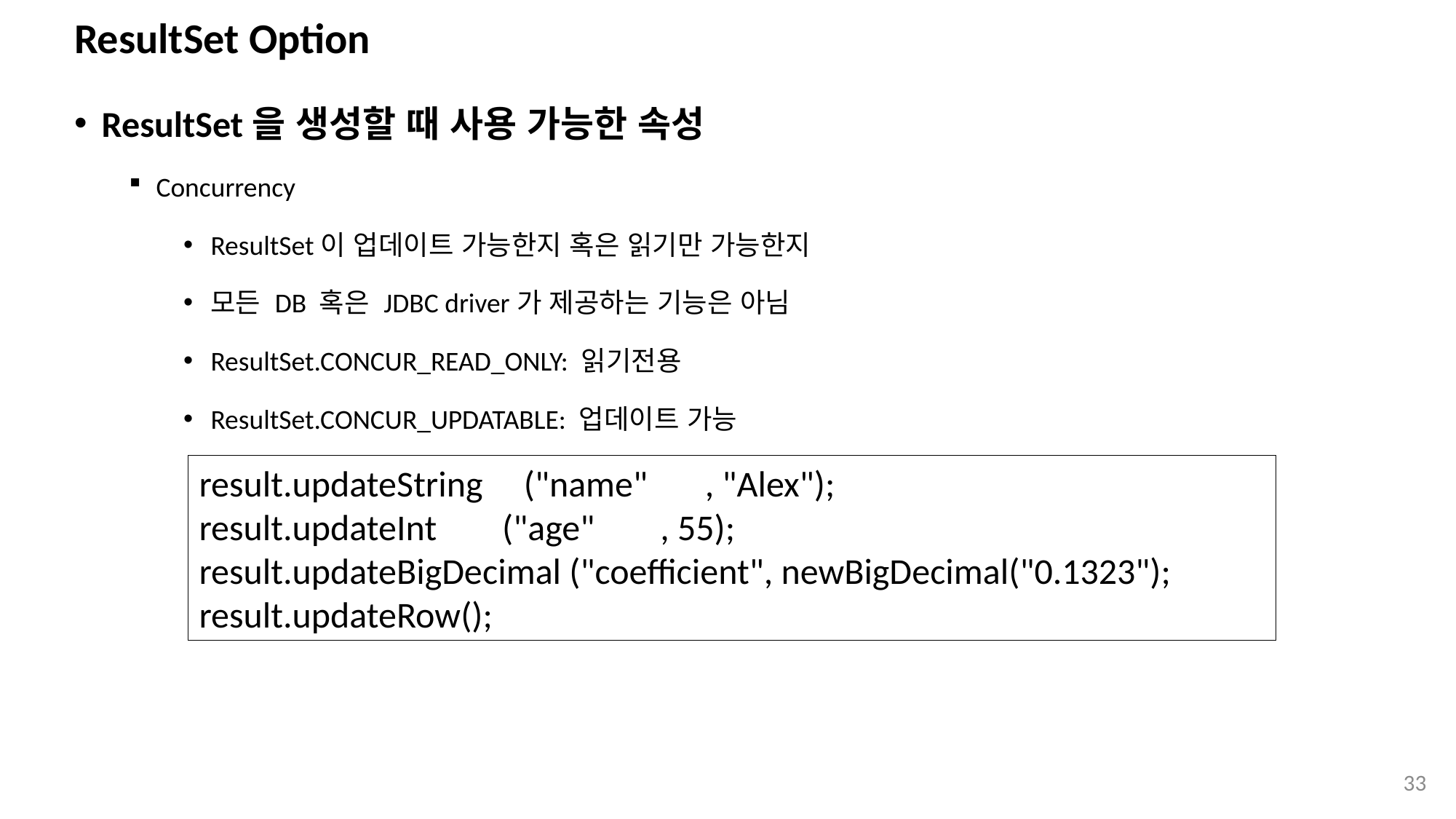

# ResultSet Option
ResultSet을 생성할 때 사용 가능한 속성
Concurrency
ResultSet이 업데이트 가능한지 혹은 읽기만 가능한지
모든 DB 혹은 JDBC driver가 제공하는 기능은 아님
ResultSet.CONCUR_READ_ONLY: 읽기전용
ResultSet.CONCUR_UPDATABLE: 업데이트 가능

result.updateString     ("name"       , "Alex");
result.updateInt        ("age"        , 55);
result.updateBigDecimal ("coefficient", newBigDecimal("0.1323");
result.updateRow();
33